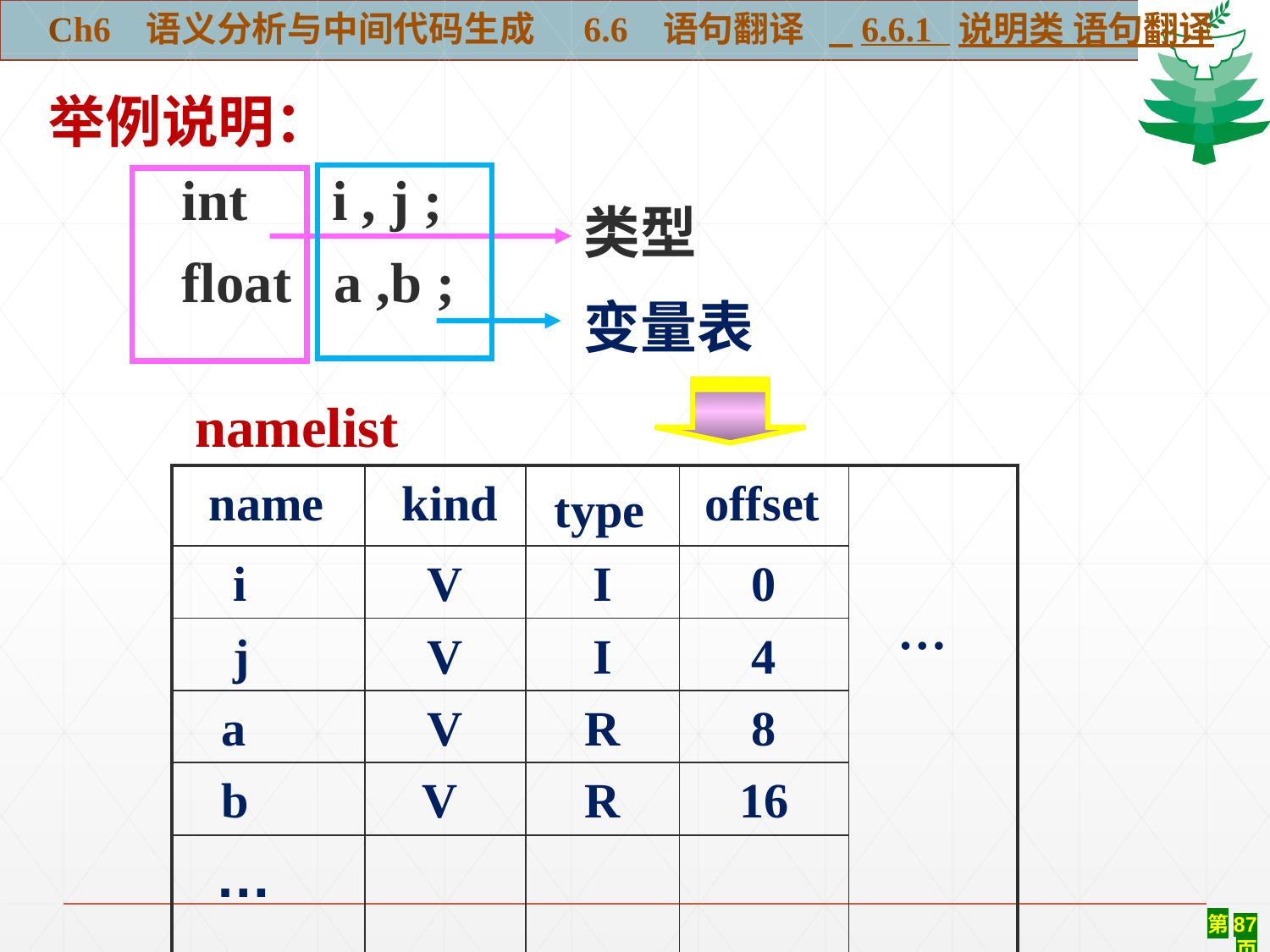

Ch6   语义分析与中间代码生成     6.6   语句翻译      6.6.1  说明类 语句翻译
举例说明：
int      i , j ;
float   a ,b ;

类型
变量表

namelist
| name | kind | type | offset | … |
| --- | --- | --- | --- | --- |
| i | V | I | 0 |  |
| j | V | I | 4 |  |
| a | V | R | 8 |  |
| b | V | R | 16 |  |
| … |  |  |  |  |